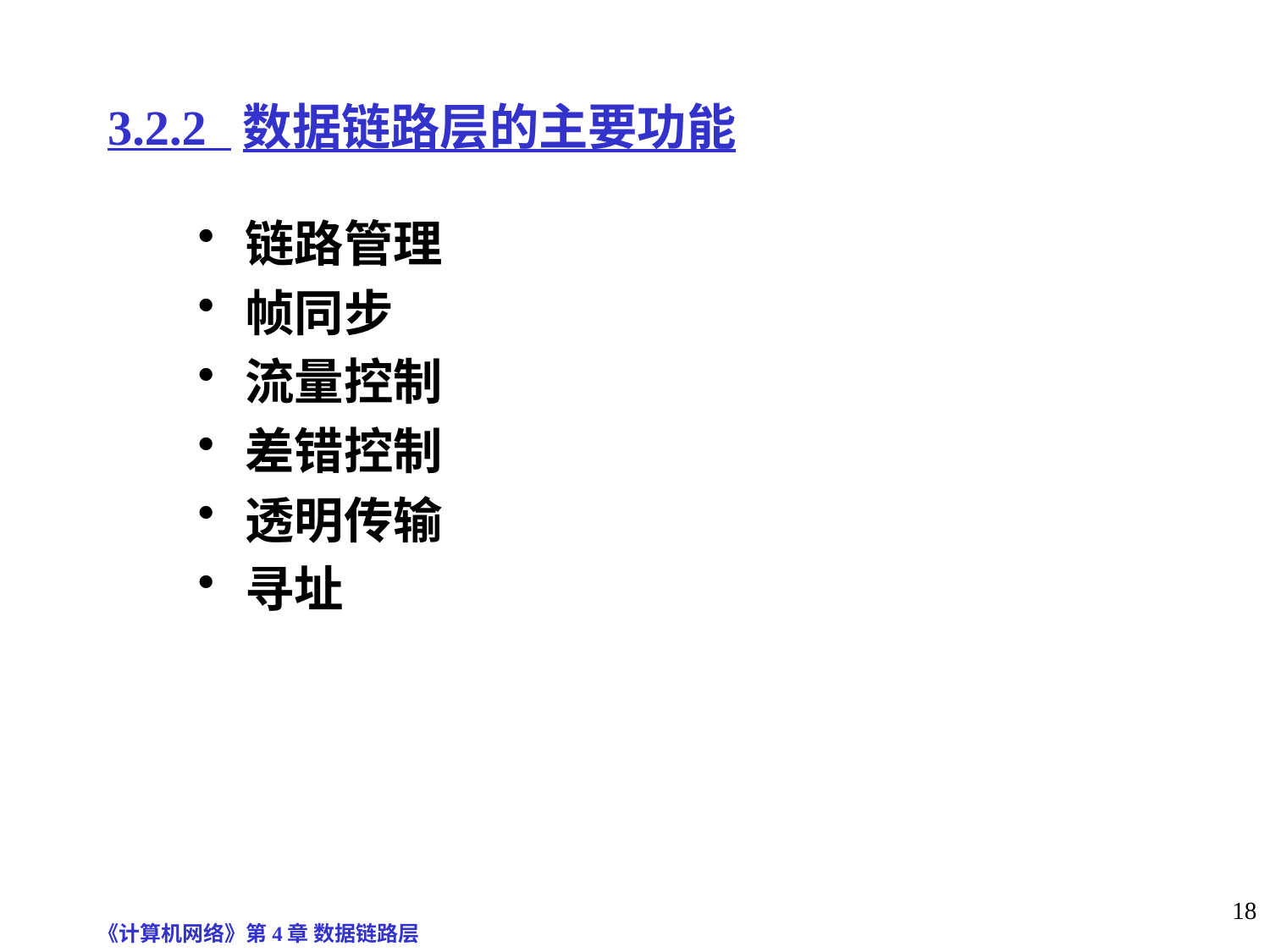

# 3.2.2  数据链路层的主要功能
链路管理
帧同步
流量控制
差错控制
透明传输
寻址

《计算机网络》第4章 数据链路层
18